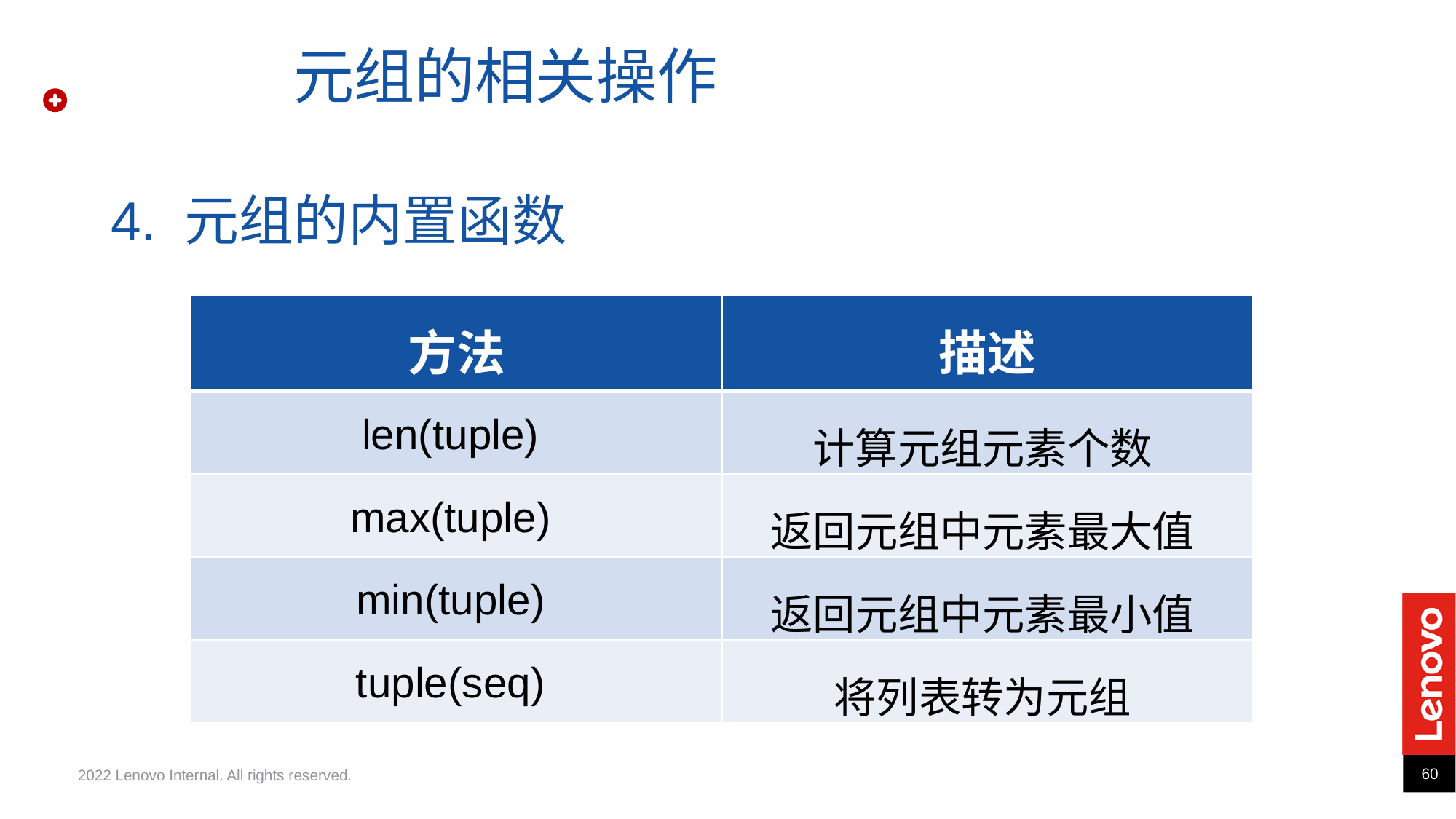

元组的相关操作
4. 元组的内置函数
| 方法 | 描述 |
| --- | --- |
| len(tuple) | 计算元组元素个数 |
| max(tuple) | 返回元组中元素最大值 |
| min(tuple) | 返回元组中元素最小值 |
| tuple(seq) | 将列表转为元组 |